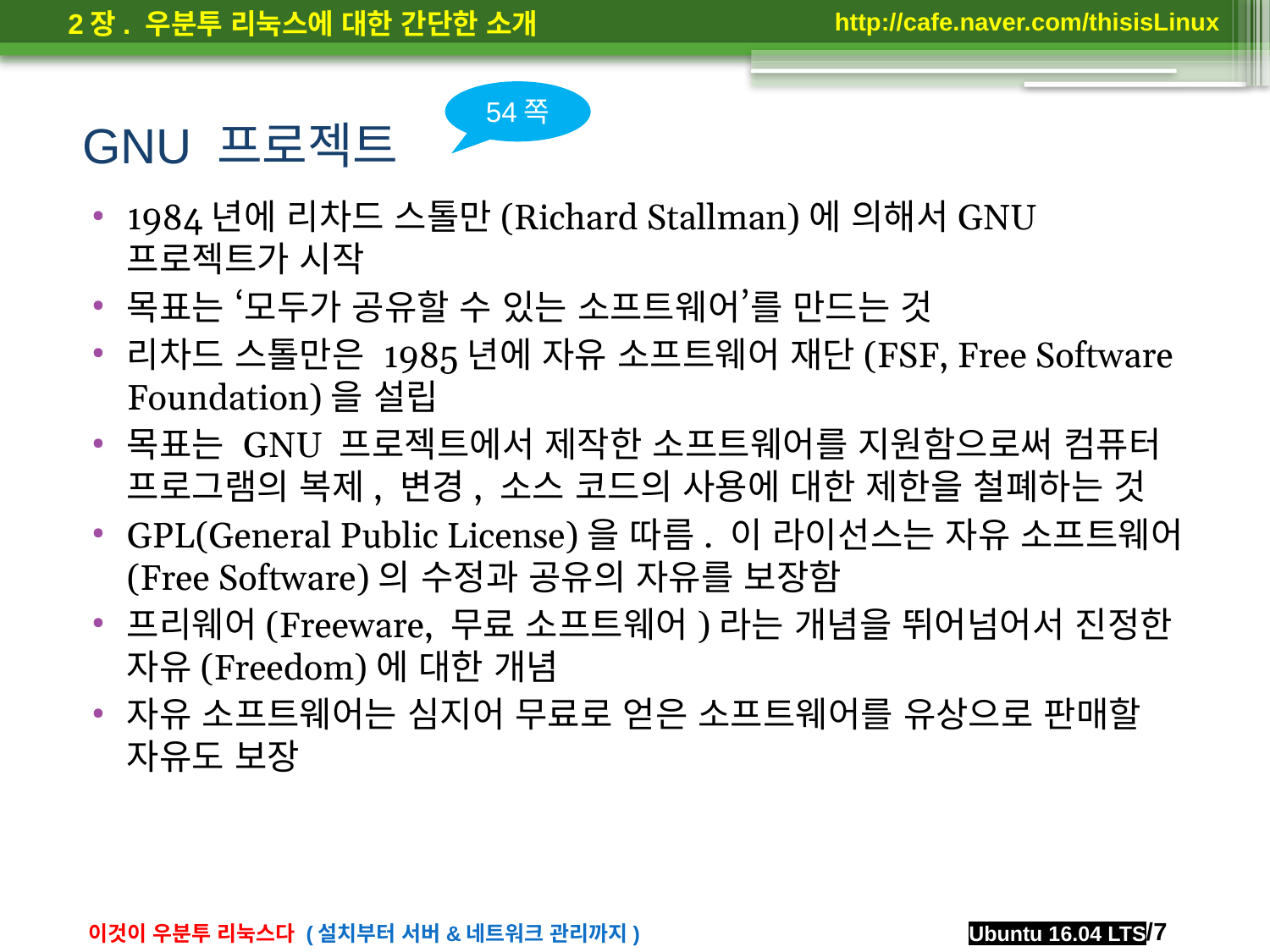

54쪽
# GNU 프로젝트
1984년에 리차드 스톨만(Richard Stallman)에 의해서GNU 프로젝트가 시작
목표는 ‘모두가 공유할 수 있는 소프트웨어’를 만드는 것
리차드 스톨만은 1985년에 자유 소프트웨어 재단(FSF, Free Software Foundation)을 설립
목표는 GNU 프로젝트에서 제작한 소프트웨어를 지원함으로써 컴퓨터 프로그램의 복제, 변경, 소스 코드의 사용에 대한 제한을 철폐하는 것
GPL(General Public License)을 따름. 이 라이선스는 자유 소프트웨어(Free Software)의 수정과 공유의 자유를 보장함
프리웨어(Freeware, 무료 소프트웨어)라는 개념을 뛰어넘어서 진정한 자유(Freedom)에 대한 개념
자유 소프트웨어는 심지어 무료로 얻은 소프트웨어를 유상으로 판매할 자유도 보장